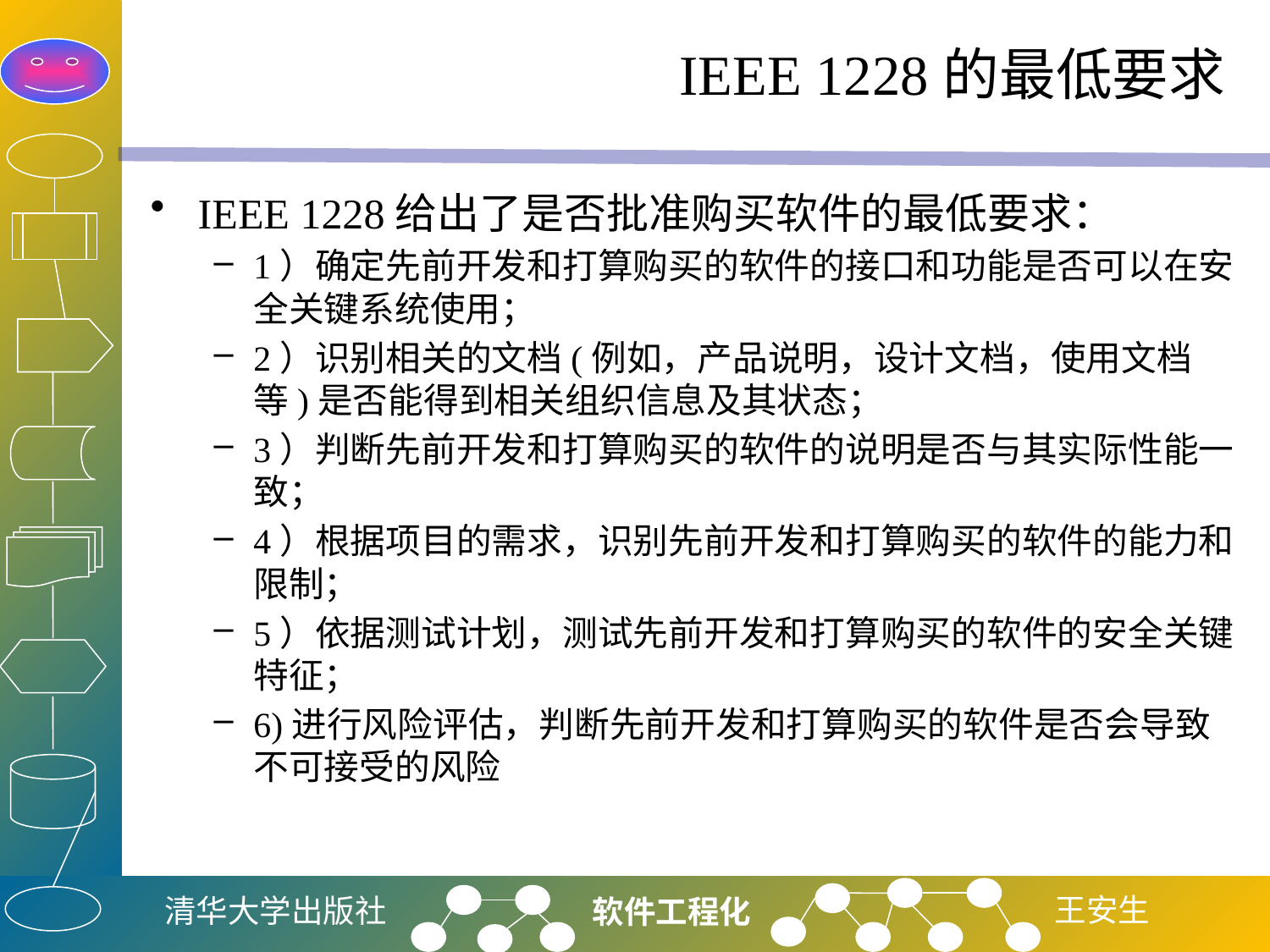

# IEEE 1228的最低要求
IEEE 1228给出了是否批准购买软件的最低要求：
1）确定先前开发和打算购买的软件的接口和功能是否可以在安全关键系统使用；
2）识别相关的文档(例如，产品说明，设计文档，使用文档等)是否能得到相关组织信息及其状态；
3）判断先前开发和打算购买的软件的说明是否与其实际性能一致；
4）根据项目的需求，识别先前开发和打算购买的软件的能力和限制；
5）依据测试计划，测试先前开发和打算购买的软件的安全关键特征；
6)进行风险评估，判断先前开发和打算购买的软件是否会导致不可接受的风险